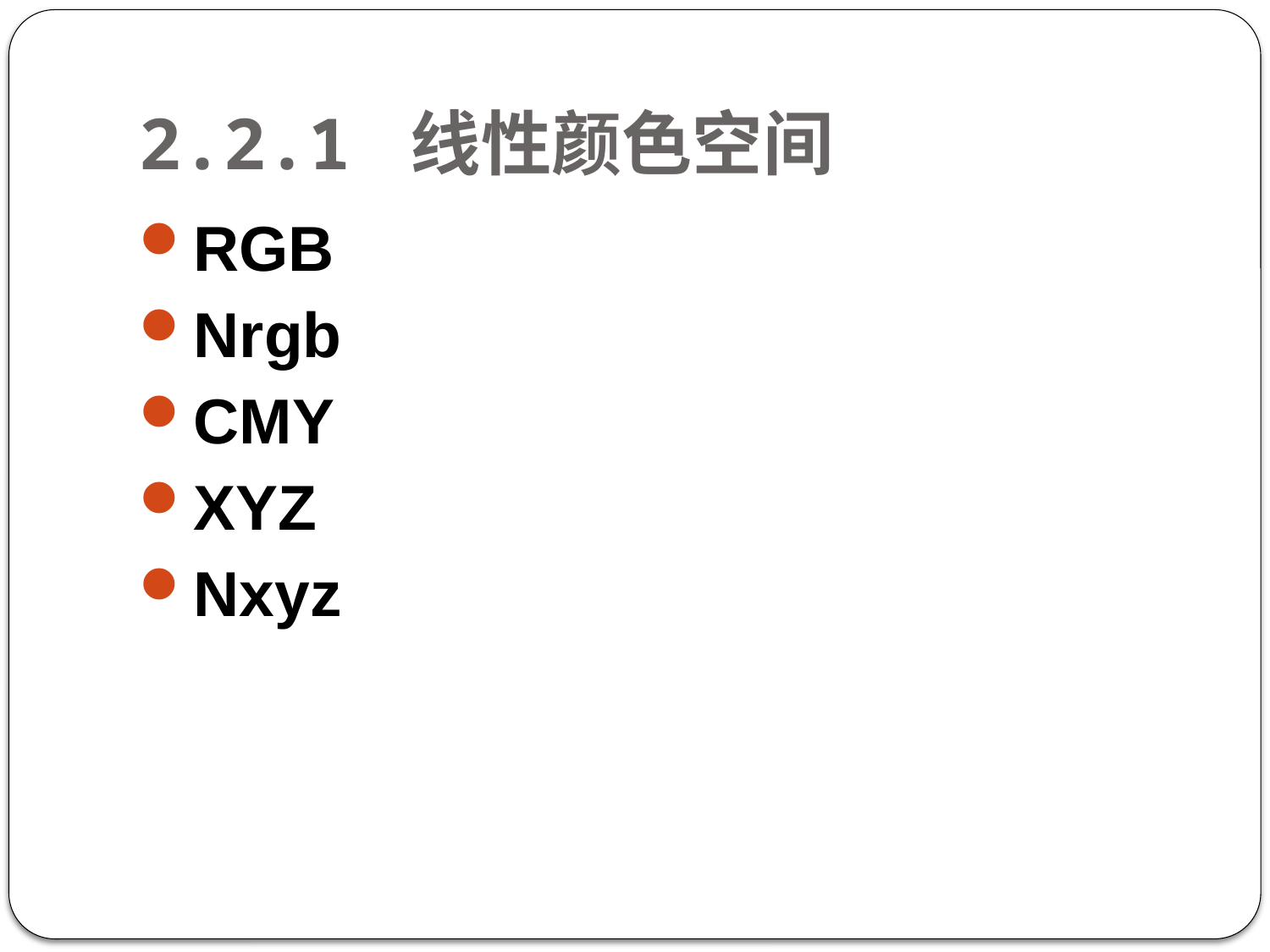

# 2.2.1 线性颜色空间
RGB
Nrgb
CMY
XYZ
Nxyz